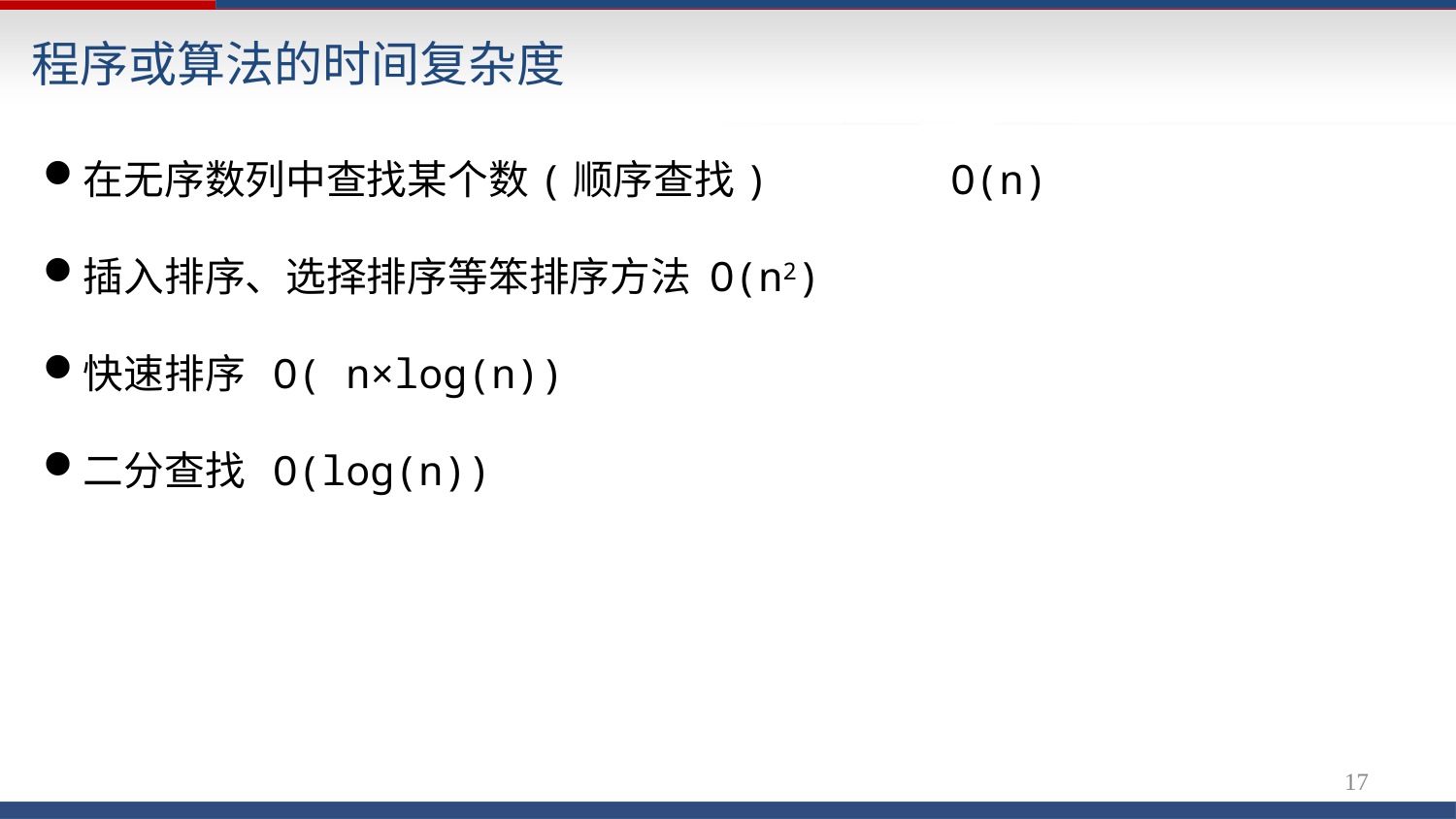

程序或算法的时间复杂度

在无序数列中查找某个数(顺序查找)    	O(n)

插入排序、选择排序等笨排序方法 O(n2)

快速排序  O( n×log(n))

二分查找  O(log(n))

17